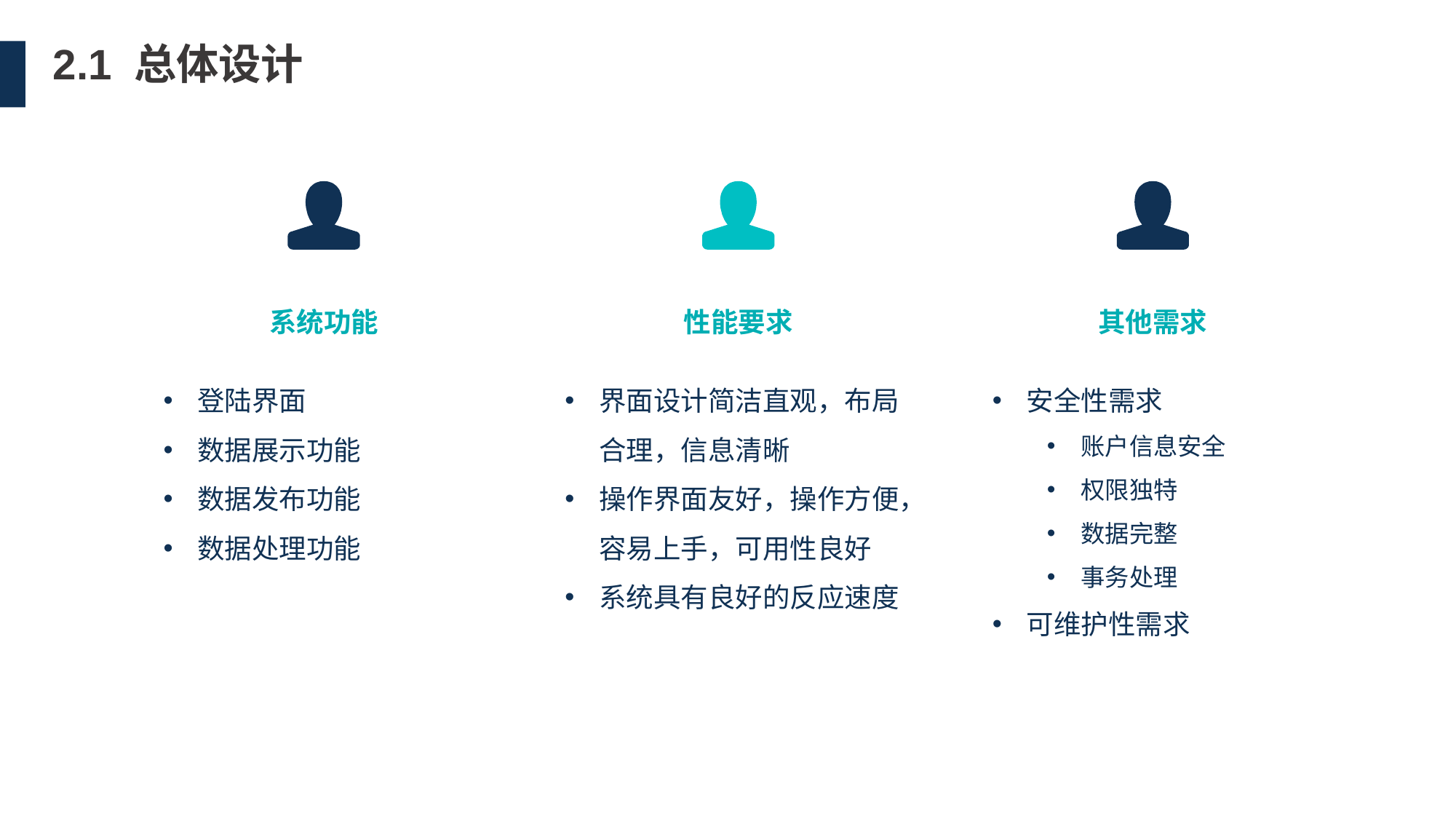

2.1 总体设计

系统功能
性能要求
其他需求
界面设计简洁直观，布局合理，信息清晰
操作界面友好，操作方便，容易上手，可用性良好
系统具有良好的反应速度

登陆界面
数据展示功能
数据发布功能
数据处理功能

安全性需求
账户信息安全
权限独特
数据完整
事务处理
可维护性需求